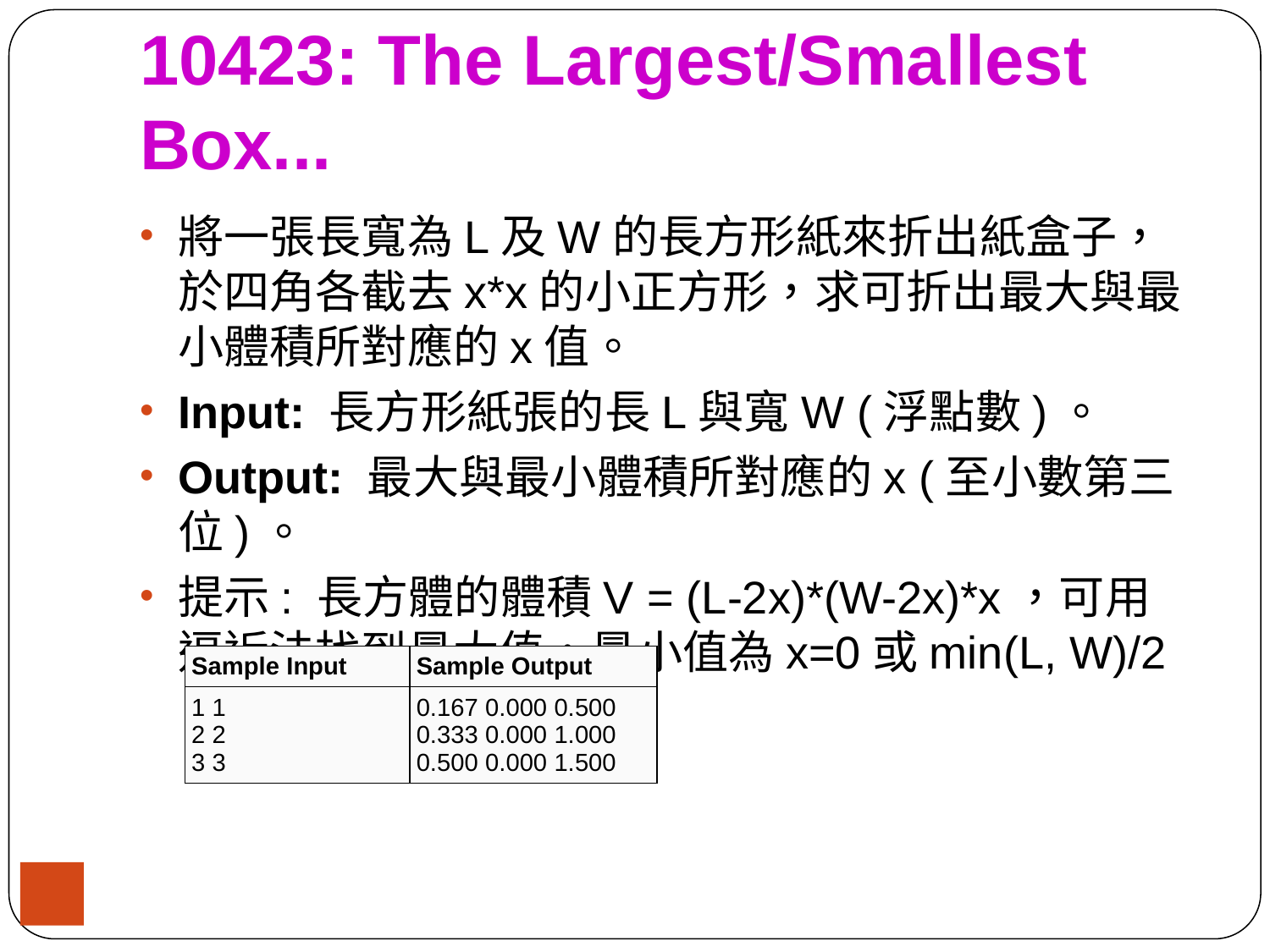

# 10423: The Largest/Smallest Box...
將一張長寬為L及W的長方形紙來折出紙盒子，於四角各截去x*x的小正方形，求可折出最大與最小體積所對應的x值。
Input: 長方形紙張的長L與寬W (浮點數)。
Output: 最大與最小體積所對應的x (至小數第三位)。
提示: 長方體的體積V = (L-2x)*(W-2x)*x，可用逼近法找到最大值，最小值為x=0或min(L, W)/2
| Sample Input | Sample Output |
| --- | --- |
| 1 1 2 2 3 3 | 0.167 0.000 0.500 0.333 0.000 1.000 0.500 0.000 1.500 |